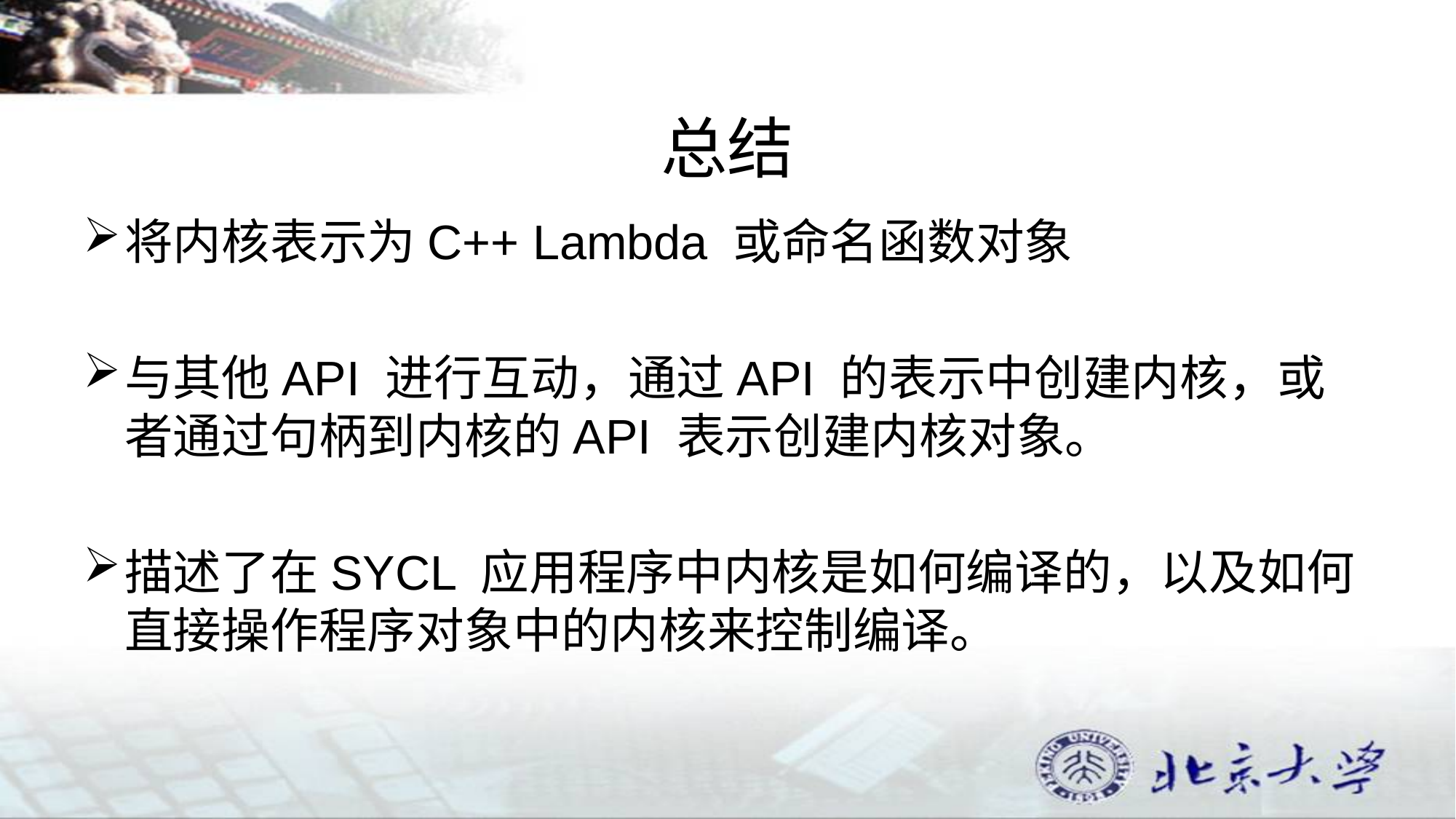

# 总结
将内核表示为C++ Lambda 或命名函数对象

与其他API 进行互动，通过API 的表示中创建内核，或者通过句柄到内核的API 表示创建内核对象。

描述了在SYCL 应用程序中内核是如何编译的，以及如何直接操作程序对象中的内核来控制编译。